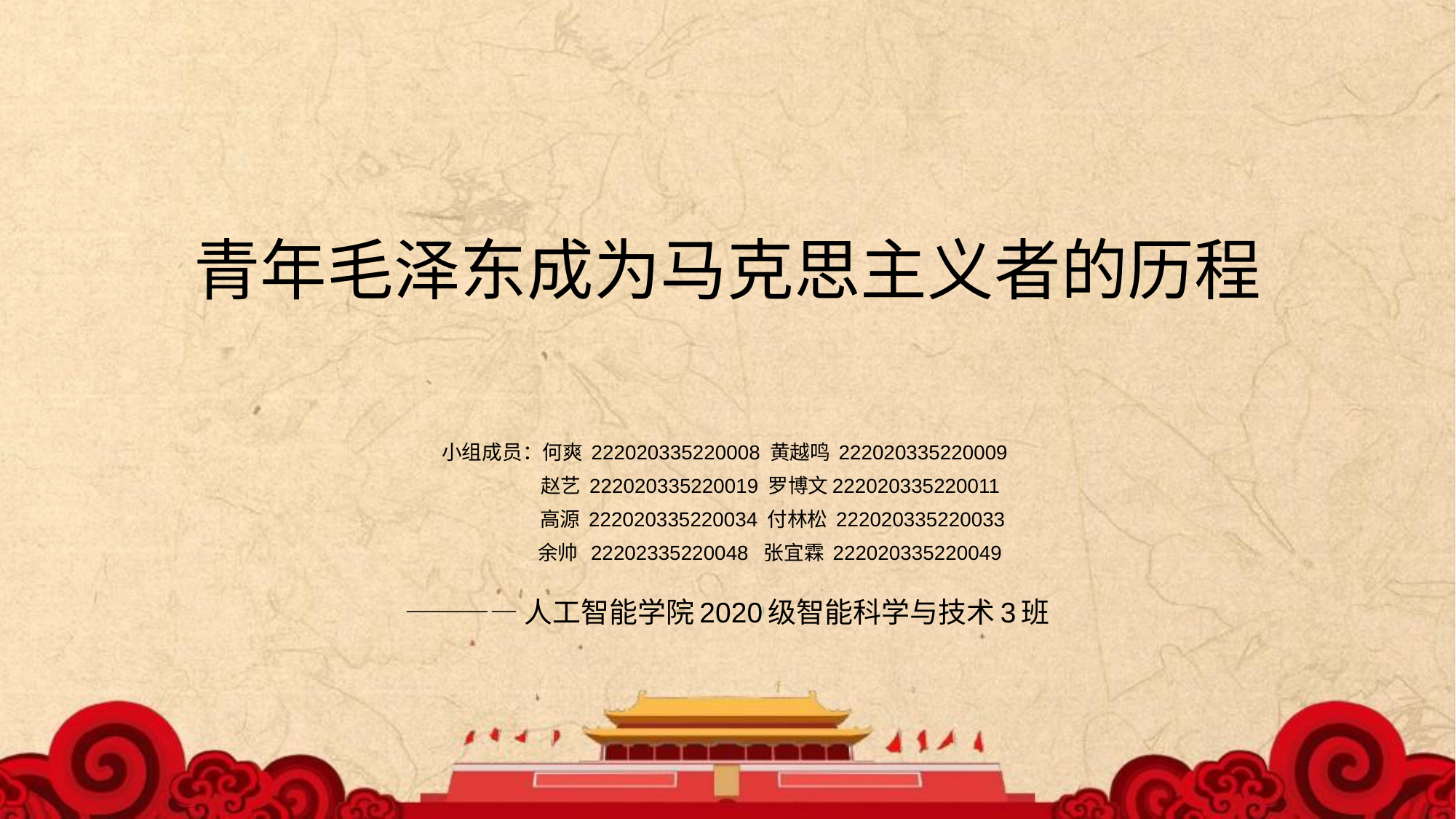

# 青年毛泽东成为马克思主义者的历程
小组成员：何爽 222020335220008 黄越鸣 222020335220009
                  赵艺 222020335220019 罗博文222020335220011
                   高源 222020335220034 付林松 222020335220033
                   余帅  22202335220048  张宜霖 222020335220049
————人工智能学院2020级智能科学与技术3班